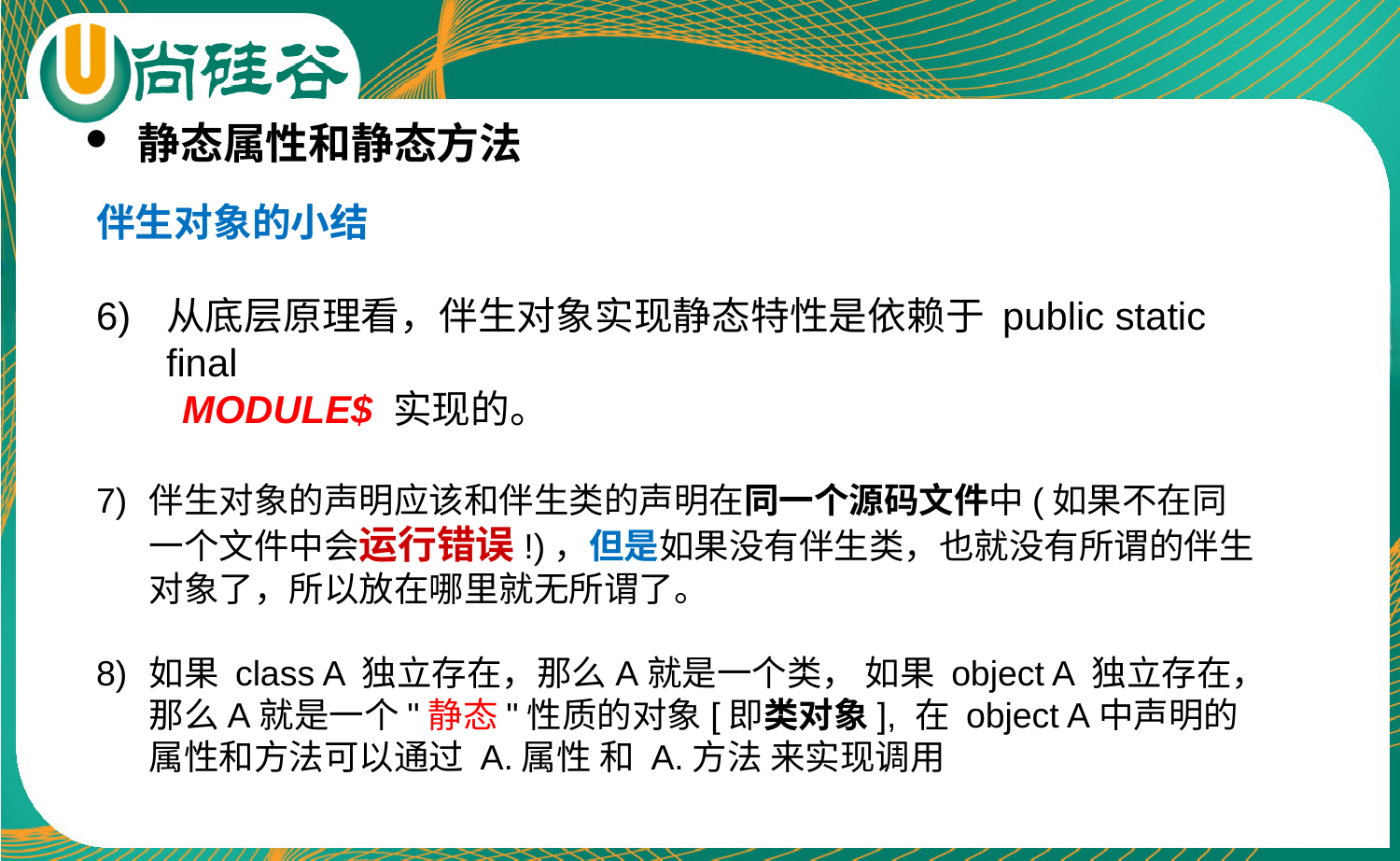

静态属性和静态方法

伴生对象的小结

从底层原理看，伴生对象实现静态特性是依赖于 public static final
        MODULE$ 实现的。

伴生对象的声明应该和伴生类的声明在同一个源码文件中(如果不在同一个文件中会运行错误!)，但是如果没有伴生类，也就没有所谓的伴生对象了，所以放在哪里就无所谓了。

如果 class A 独立存在，那么A就是一个类， 如果 object A 独立存在，那么A就是一个"静态"性质的对象[即类对象], 在 object A中声明的属性和方法可以通过 A.属性 和 A.方法 来实现调用